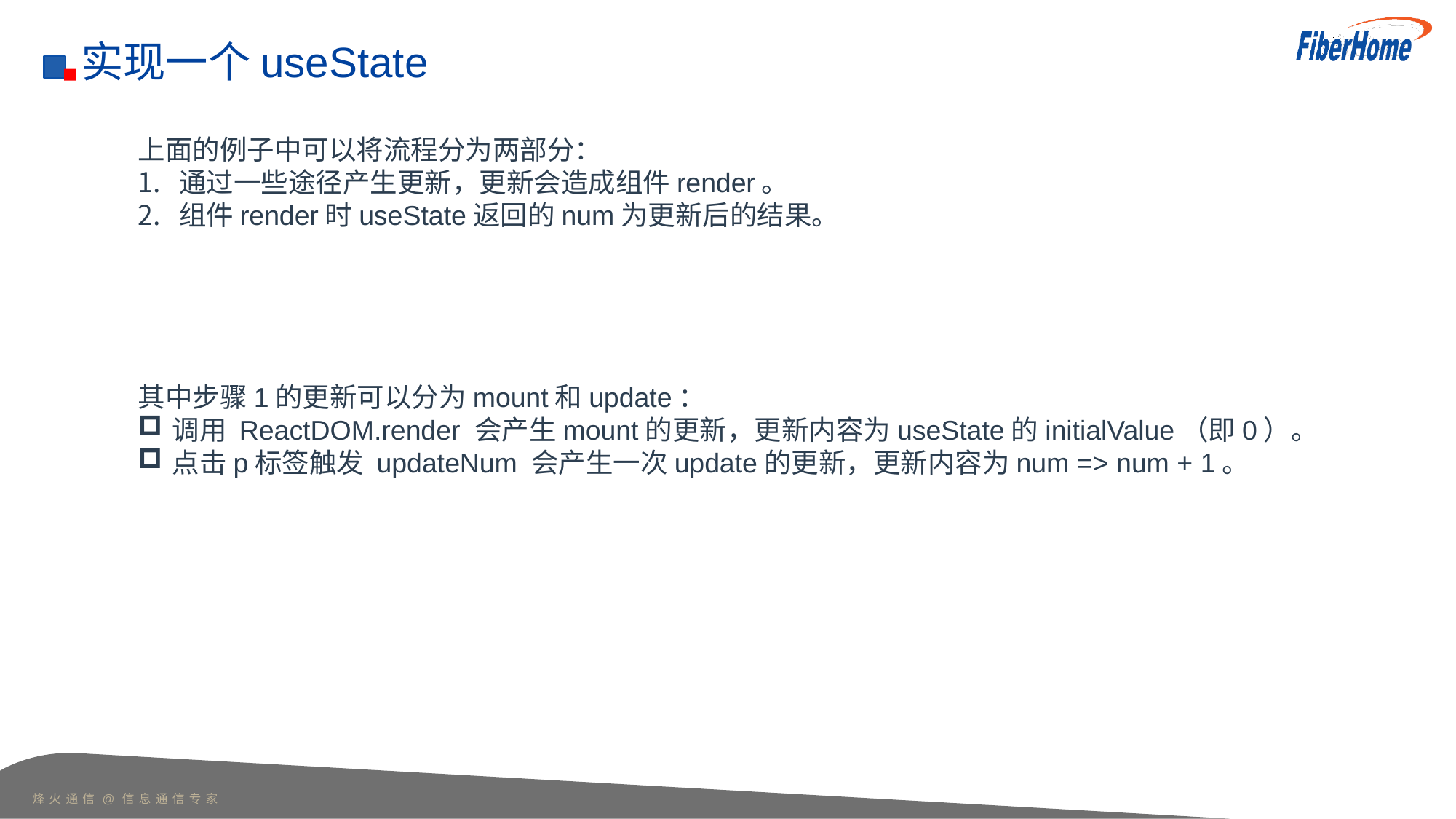

实现一个useState
上面的例子中可以将流程分为两部分：
通过一些途径产生更新，更新会造成组件render。
组件render时useState返回的num为更新后的结果。
其中步骤1的更新可以分为mount和update：
调用 ReactDOM.render 会产生mount的更新，更新内容为useState的initialValue（即0）。
点击p标签触发 updateNum 会产生一次update的更新，更新内容为num => num + 1。